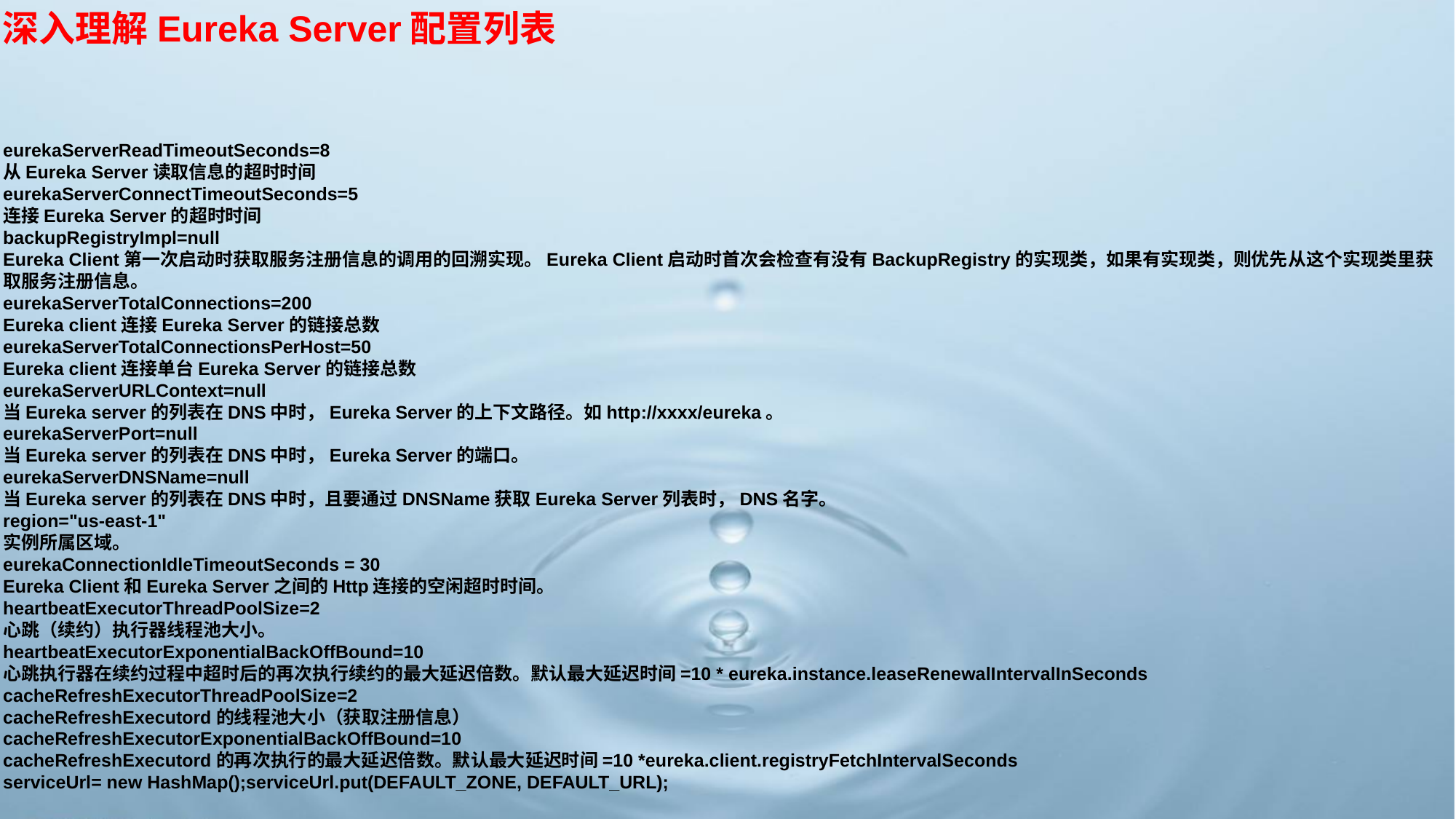

深入理解Eureka Server配置列表
eurekaServerReadTimeoutSeconds=8
从Eureka Server读取信息的超时时间
eurekaServerConnectTimeoutSeconds=5
连接Eureka Server的超时时间
backupRegistryImpl=null
Eureka Client第一次启动时获取服务注册信息的调用的回溯实现。Eureka Client启动时首次会检查有没有BackupRegistry的实现类，如果有实现类，则优先从这个实现类里获取服务注册信息。
eurekaServerTotalConnections=200
Eureka client连接Eureka Server的链接总数
eurekaServerTotalConnectionsPerHost=50
Eureka client连接单台Eureka Server的链接总数
eurekaServerURLContext=null
当Eureka server的列表在DNS中时，Eureka Server的上下文路径。如http://xxxx/eureka。
eurekaServerPort=null
当Eureka server的列表在DNS中时，Eureka Server的端口。
eurekaServerDNSName=null
当Eureka server的列表在DNS中时，且要通过DNSName获取Eureka Server列表时，DNS名字。
region="us-east-1"
实例所属区域。
eurekaConnectionIdleTimeoutSeconds = 30
Eureka Client和Eureka Server之间的Http连接的空闲超时时间。
heartbeatExecutorThreadPoolSize=2
心跳（续约）执行器线程池大小。
heartbeatExecutorExponentialBackOffBound=10
心跳执行器在续约过程中超时后的再次执行续约的最大延迟倍数。默认最大延迟时间=10 * eureka.instance.leaseRenewalIntervalInSeconds
cacheRefreshExecutorThreadPoolSize=2
cacheRefreshExecutord的线程池大小（获取注册信息）
cacheRefreshExecutorExponentialBackOffBound=10
cacheRefreshExecutord的再次执行的最大延迟倍数。默认最大延迟时间=10 *eureka.client.registryFetchIntervalSeconds
serviceUrl= new HashMap();serviceUrl.put(DEFAULT_ZONE, DEFAULT_URL);